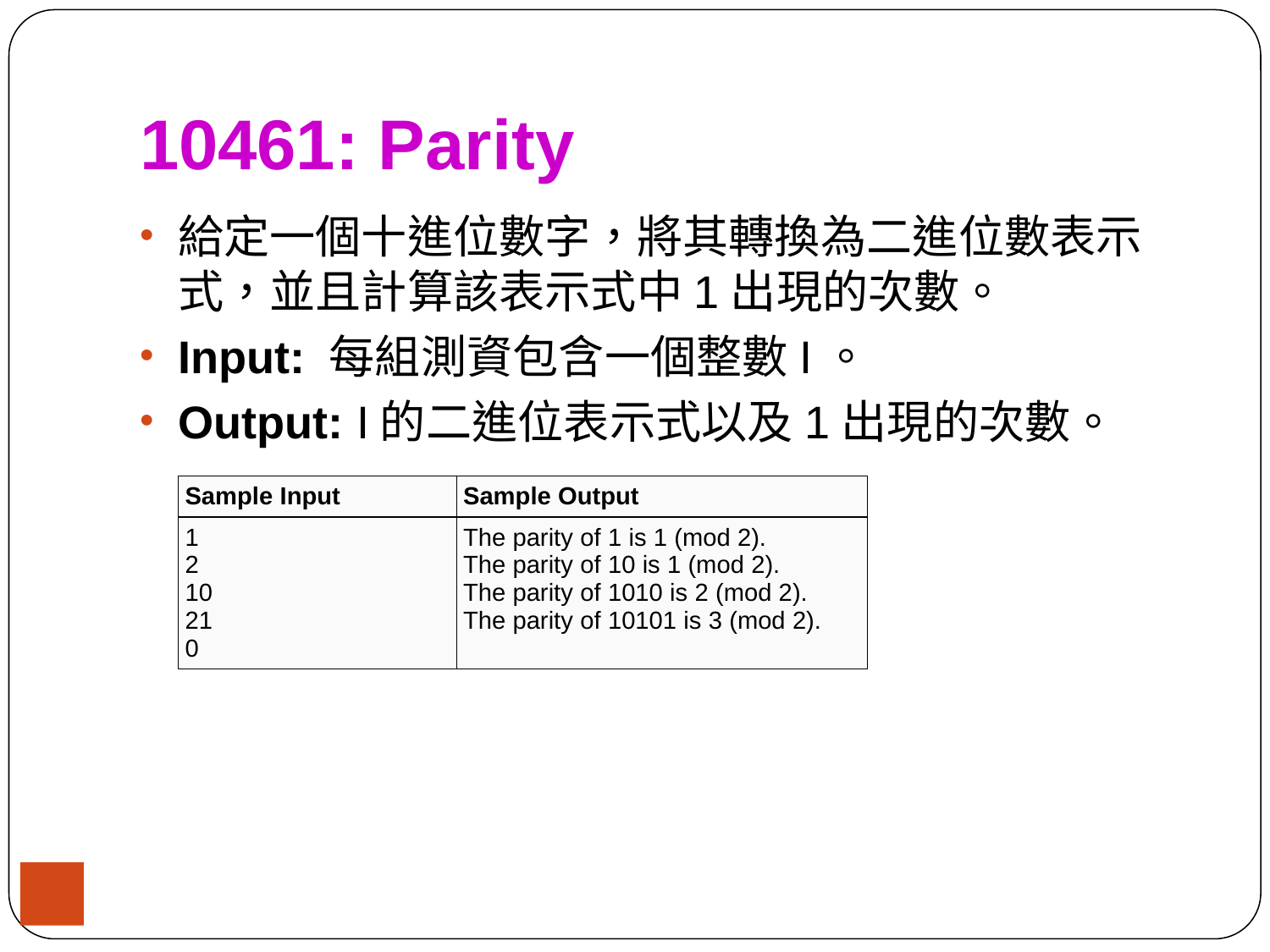

# 10461: Parity
給定一個十進位數字，將其轉換為二進位數表示式，並且計算該表示式中1出現的次數。
Input: 每組測資包含一個整數I。
Output: I的二進位表示式以及1出現的次數。
| Sample Input | Sample Output |
| --- | --- |
| 1 2 10 21 0 | The parity of 1 is 1 (mod 2). The parity of 10 is 1 (mod 2). The parity of 1010 is 2 (mod 2). The parity of 10101 is 3 (mod 2). |